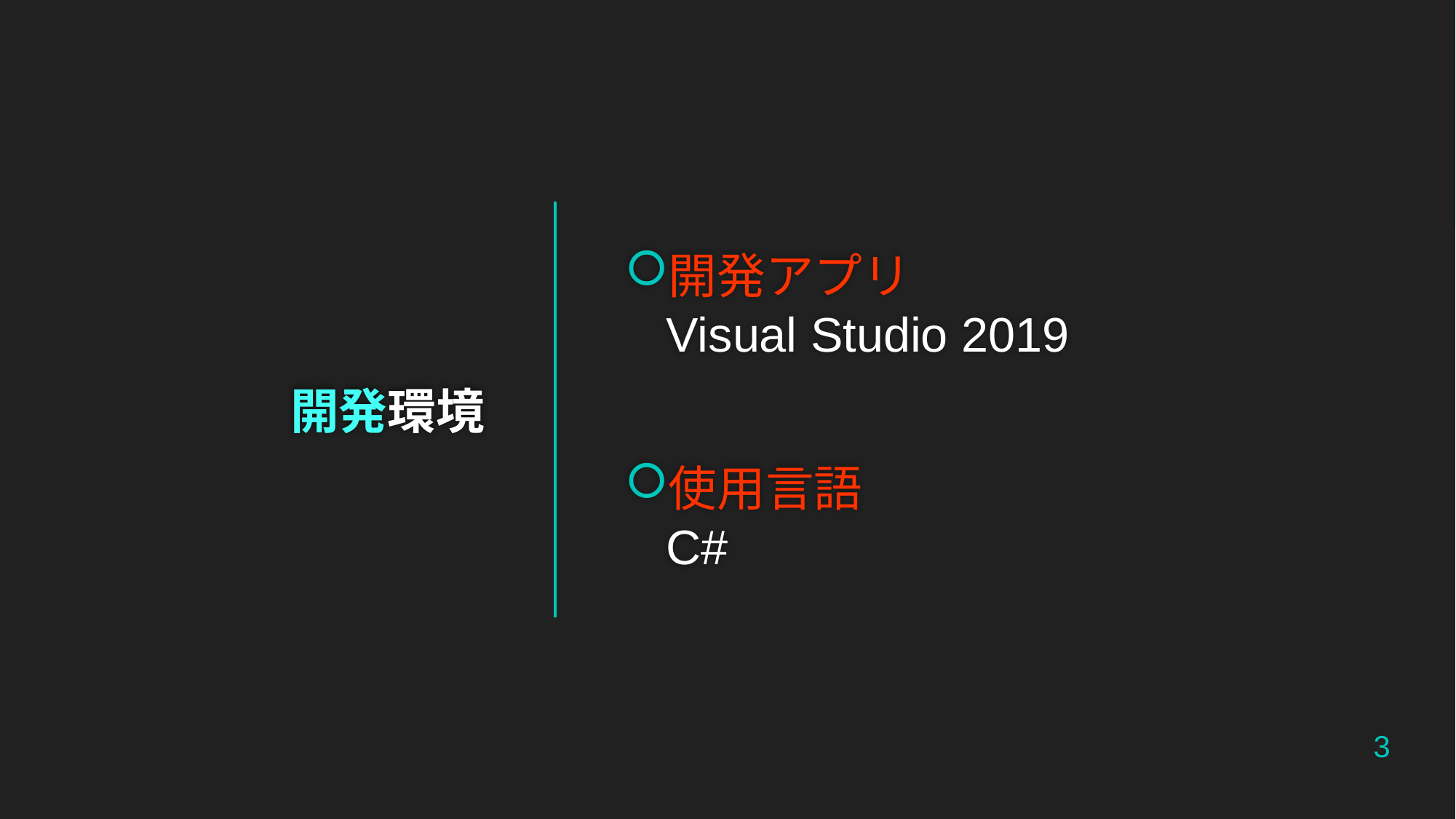

開発アプリ
Visual Studio 2019

使用言語
C#
# 開発環境
3